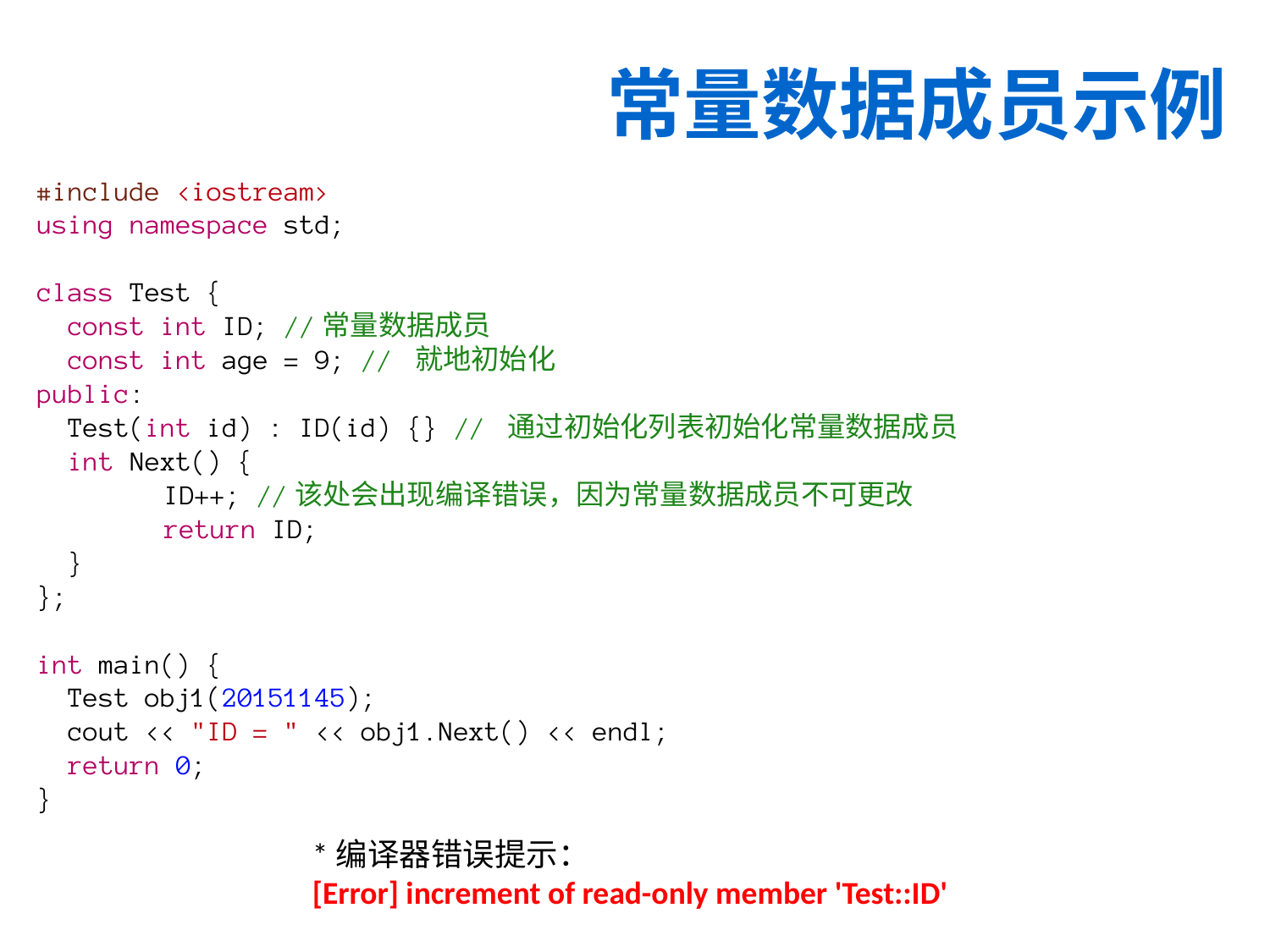

# 常量数据成员示例
#include <iostream>
using namespace std;

class Test {
  const int ID; //常量数据成员
  const int age = 9; // 就地初始化
public:
  Test(int id) : ID(id) {} // 通过初始化列表初始化常量数据成员
  int Next() {
	ID++; //该处会出现编译错误，因为常量数据成员不可更改
	return ID;
  }
};

int main() {
  Test obj1(20151145);
  cout << "ID = " << obj1.Next() << endl;
  return 0;
}
*编译器错误提示：
[Error] increment of read-only member 'Test::ID'